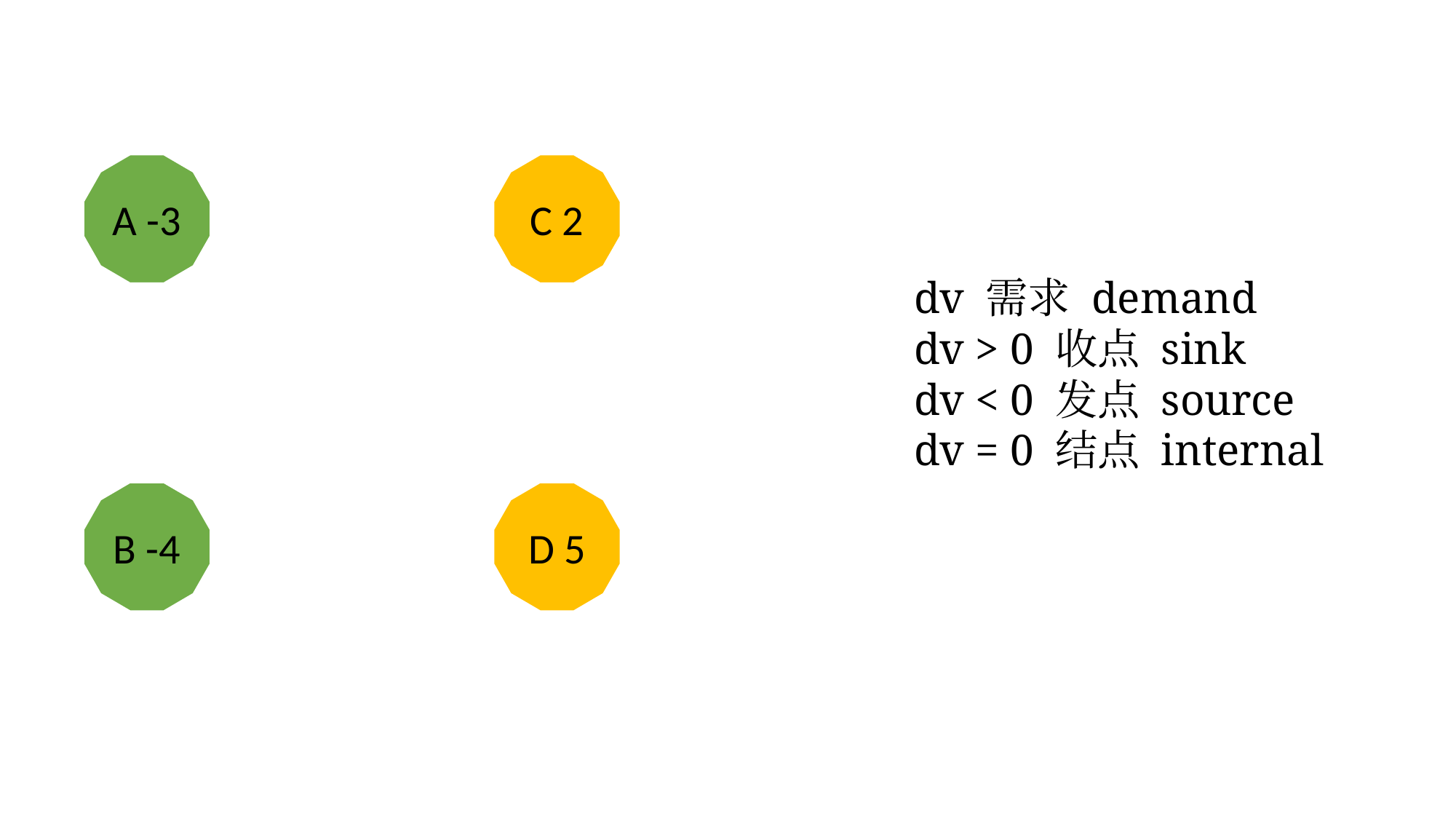

A -3
C 2
dv 需求 demand
dv > 0 收点 sink
dv < 0 发点 source
dv = 0 结点 internal
D 5
B -4